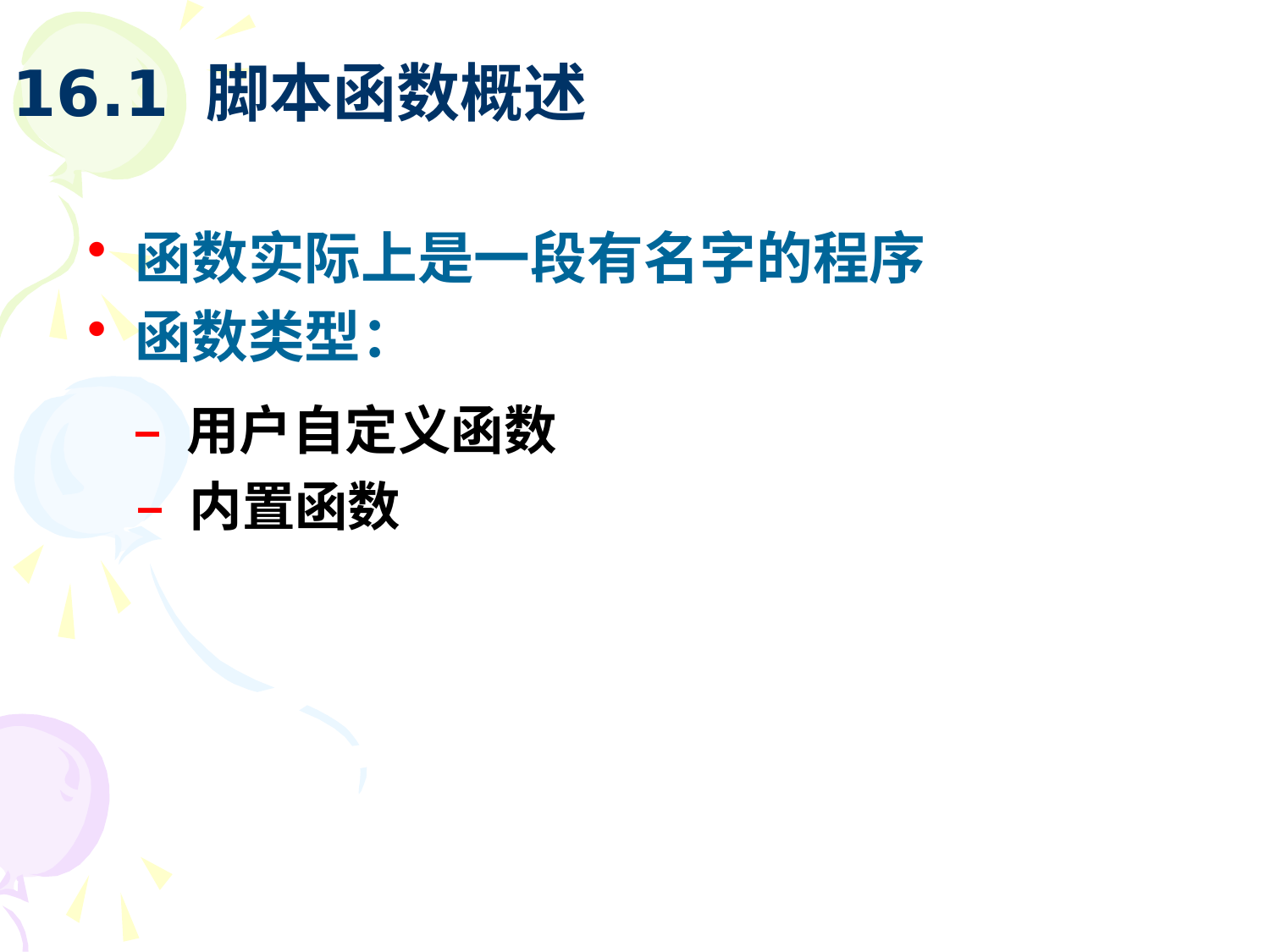

# 16.1 脚本函数概述
函数实际上是一段有名字的程序
函数类型：
   – 用户自定义函数
    – 内置函数